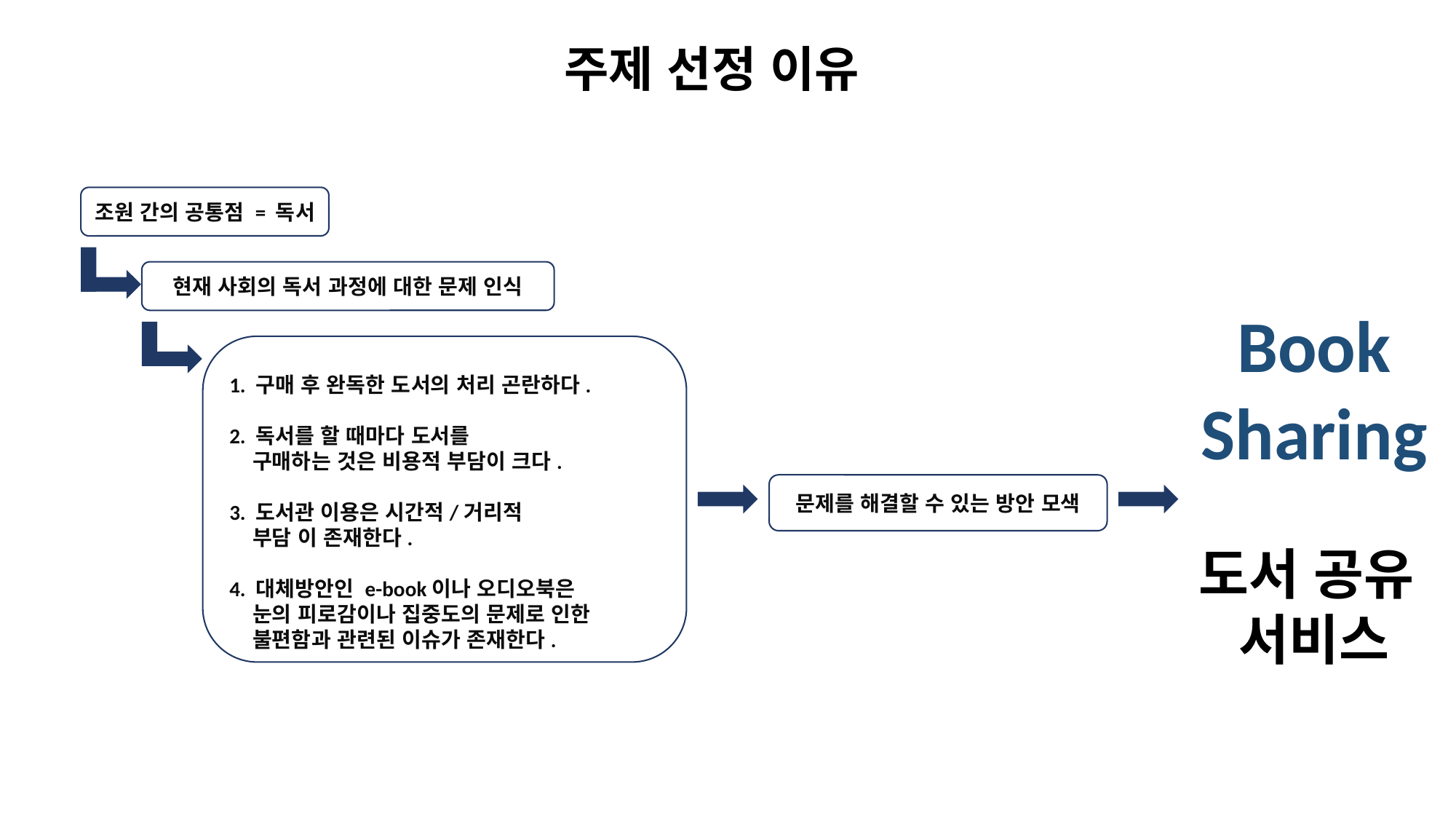

주제 선정 이유
조원 간의 공통점 = 독서

현재 사회의 독서 과정에 대한 문제 인식
Book
Sharing

도서 공유
서비스

1. 구매 후 완독한 도서의 처리 곤란하다.

2. 독서를 할 때마다 도서를
   구매하는 것은 비용적 부담이 크다.

3. 도서관 이용은 시간적/거리적
   부담 이 존재한다.

4. 대체방안인 e-book이나 오디오북은
   눈의 피로감이나 집중도의 문제로 인한
   불편함과 관련된 이슈가 존재한다.
문제를 해결할 수 있는 방안 모색